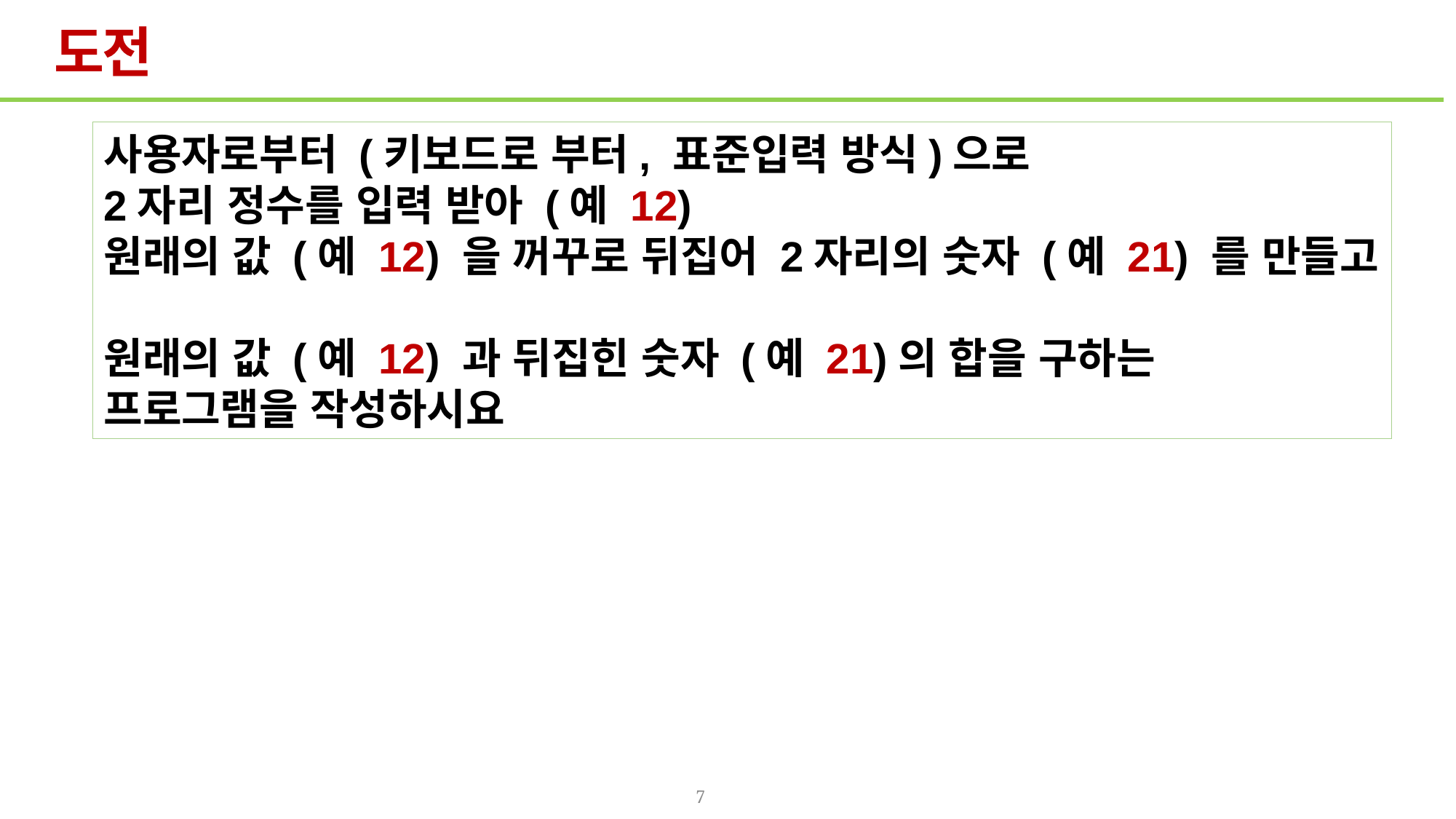

# 도전
사용자로부터 (키보드로 부터, 표준입력 방식)으로
2자리 정수를 입력 받아 (예 12)
원래의 값 (예 12) 을 꺼꾸로 뒤집어 2자리의 숫자 (예 21) 를 만들고

원래의 값 (예 12) 과 뒤집힌 숫자 (예 21)의 합을 구하는
프로그램을 작성하시요
7